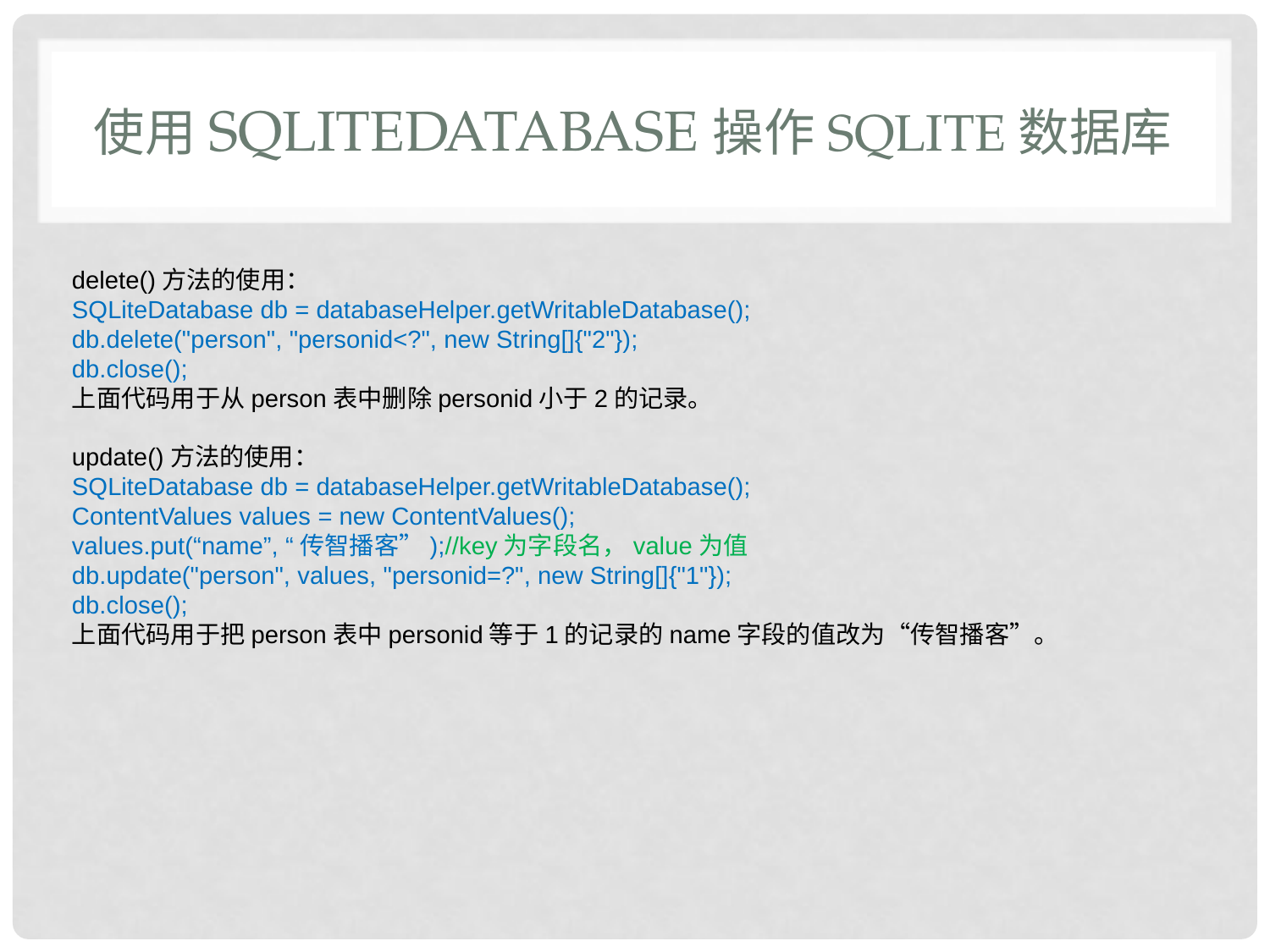

# 使用SQLiteDatabase操作SQLite数据库
delete()方法的使用：
SQLiteDatabase db = databaseHelper.getWritableDatabase();
db.delete("person", "personid<?", new String[]{"2"});
db.close();
上面代码用于从person表中删除personid小于2的记录。

update()方法的使用：
SQLiteDatabase db = databaseHelper.getWritableDatabase();
ContentValues values = new ContentValues();
values.put(“name”, “传智播客”);//key为字段名，value为值
db.update("person", values, "personid=?", new String[]{"1"});
db.close();
上面代码用于把person表中personid等于1的记录的name字段的值改为“传智播客”。